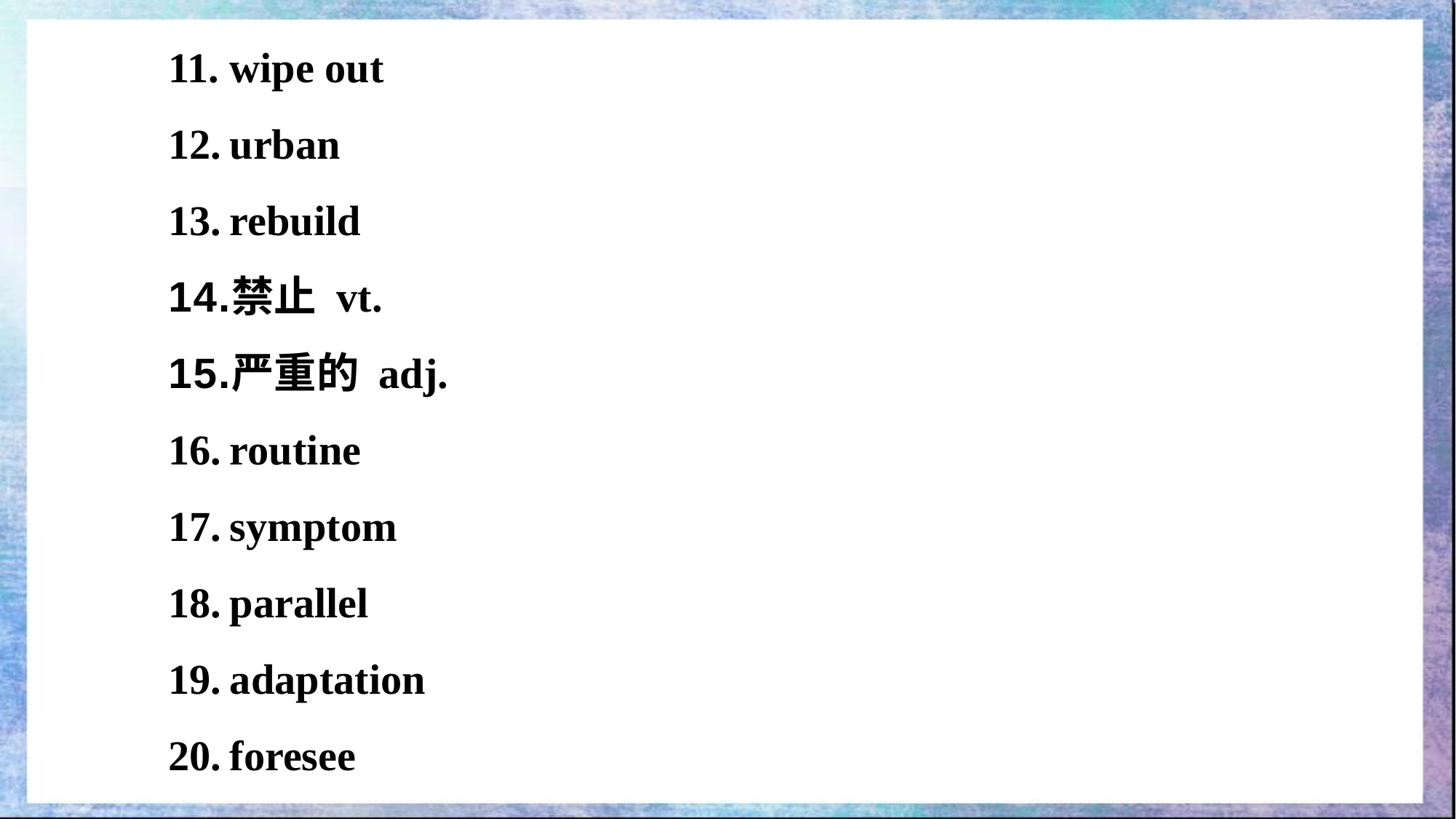

wipe out
urban
rebuild
禁止 vt.
严重的 adj.
routine
symptom
parallel
adaptation
foresee